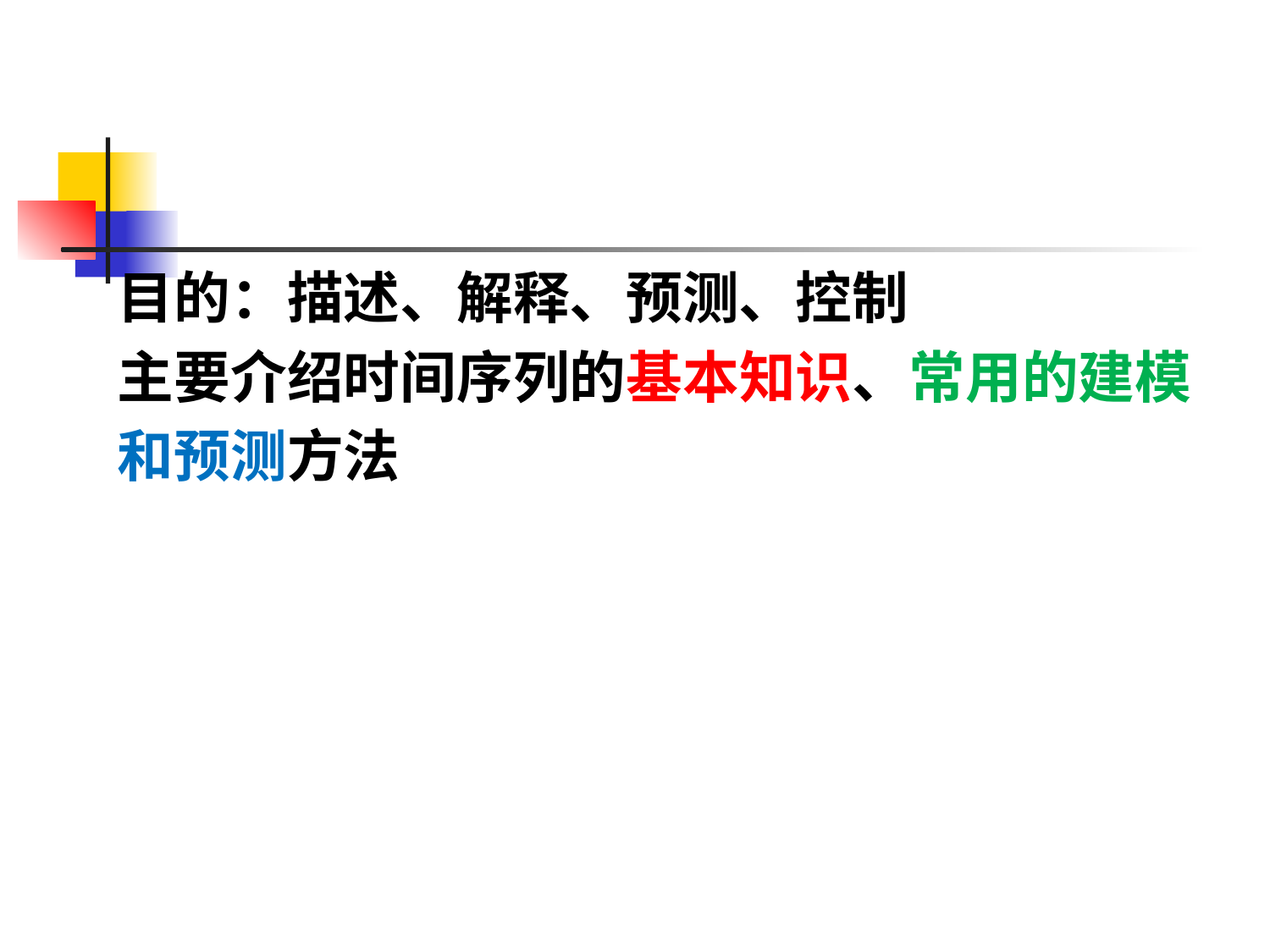

目的：描述、解释、预测、控制
主要介绍时间序列的基本知识、常用的建模
和预测方法